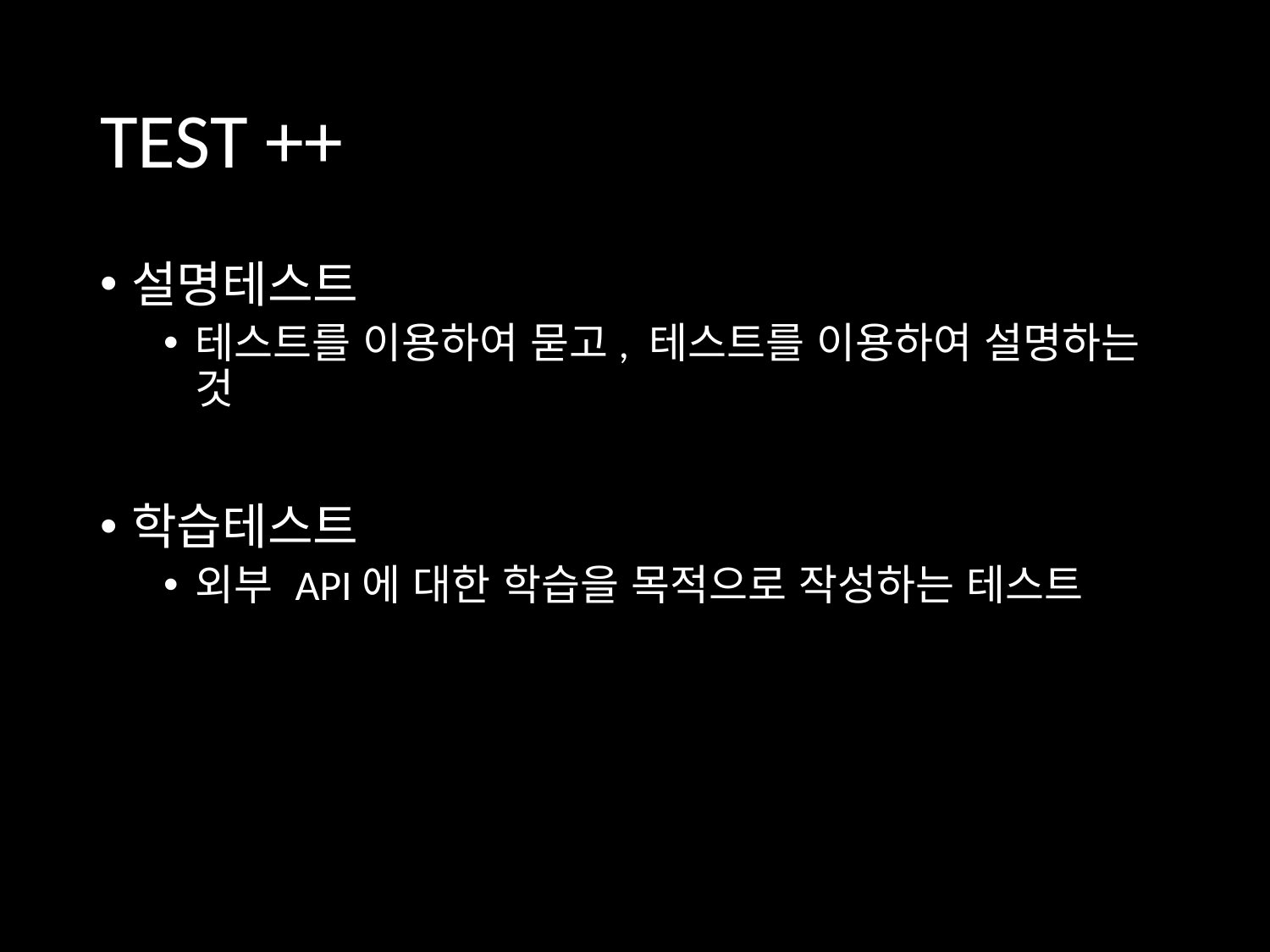

# TEST ++
설명테스트
테스트를 이용하여 묻고, 테스트를 이용하여 설명하는 것

학습테스트
외부 API에 대한 학습을 목적으로 작성하는 테스트